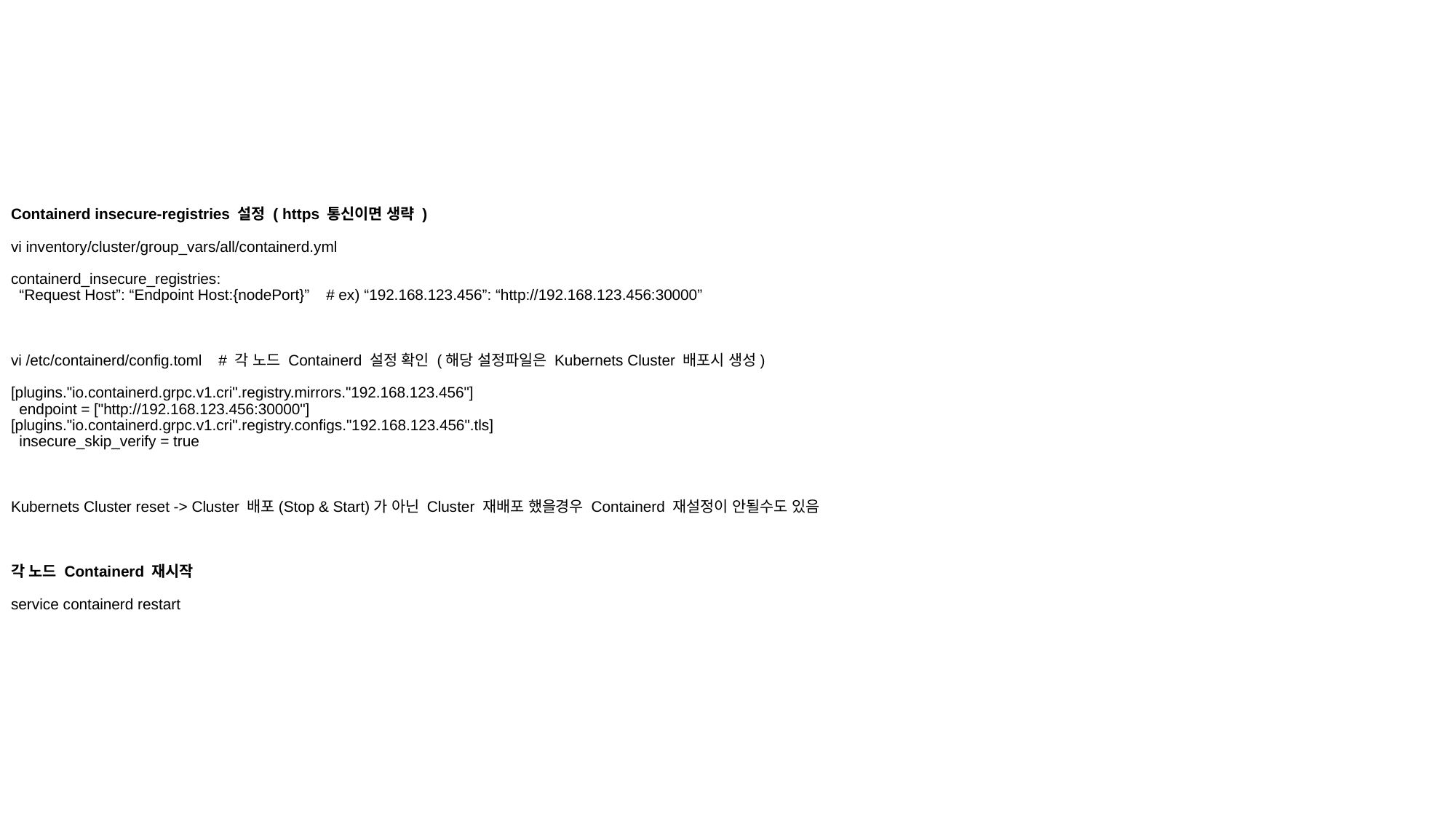

# Containerd insecure-registries 설정 ( https 통신이면 생략 ) vi inventory/cluster/group_vars/all/containerd.yml containerd_insecure_registries: “Request Host”: “Endpoint Host:{nodePort}”    # ex) “192.168.123.456”: “http://192.168.123.456:30000” vi /etc/containerd/config.toml    # 각 노드 Containerd 설정 확인 (해당 설정파일은 Kubernets Cluster 배포시 생성) [plugins."io.containerd.grpc.v1.cri".registry.mirrors."192.168.123.456"] endpoint = ["http://192.168.123.456:30000"] [plugins."io.containerd.grpc.v1.cri".registry.configs."192.168.123.456".tls] insecure_skip_verify = true Kubernets Cluster reset -> Cluster 배포(Stop & Start)가 아닌 Cluster 재배포 했을경우 Containerd 재설정이 안될수도 있음 각 노드 Containerd 재시작 service containerd restart